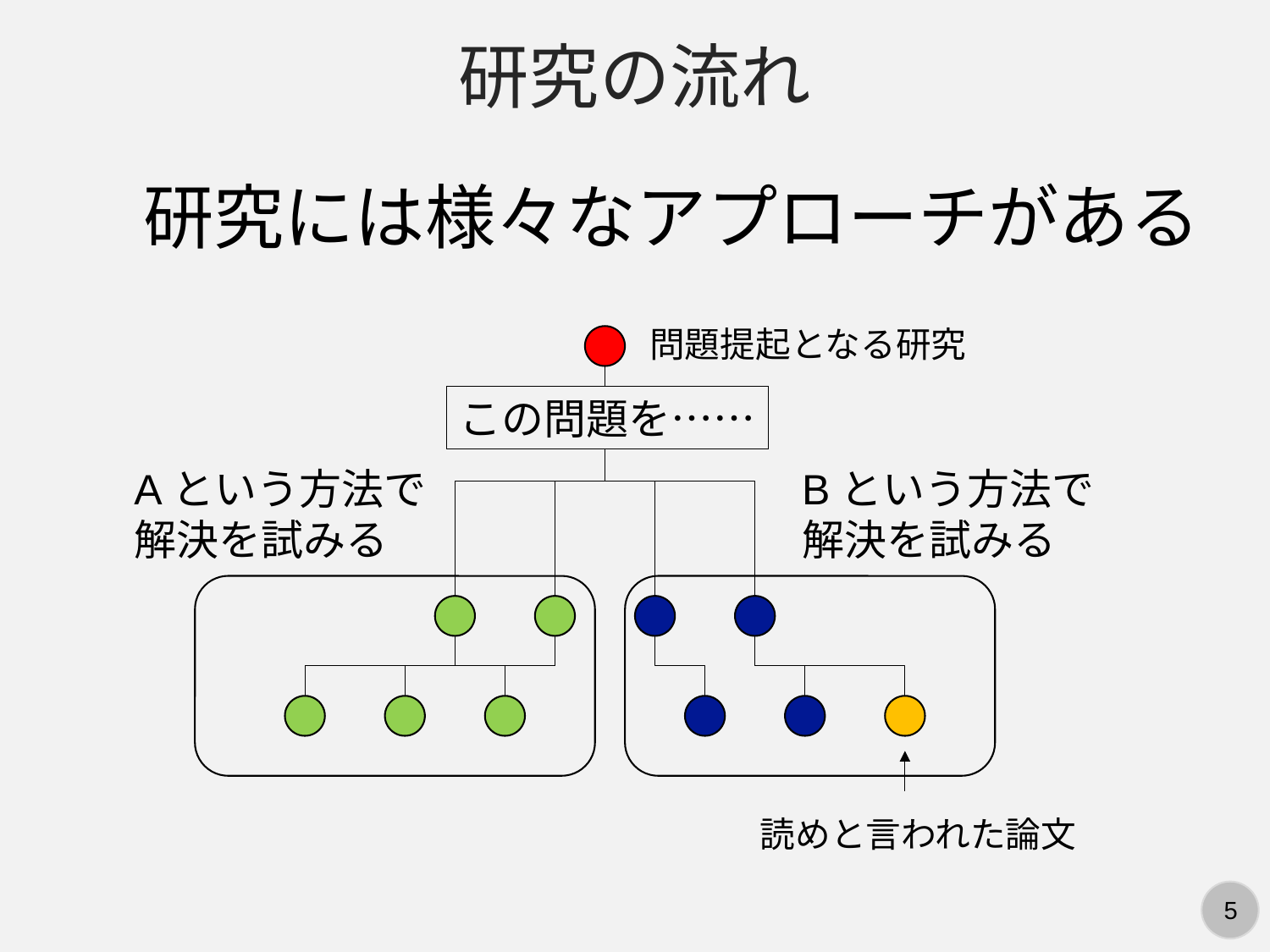

研究の流れ
研究には様々なアプローチがある
問題提起となる研究

この問題を……
Aという方法で
解決を試みる
Bという方法で
解決を試みる

読めと言われた論文